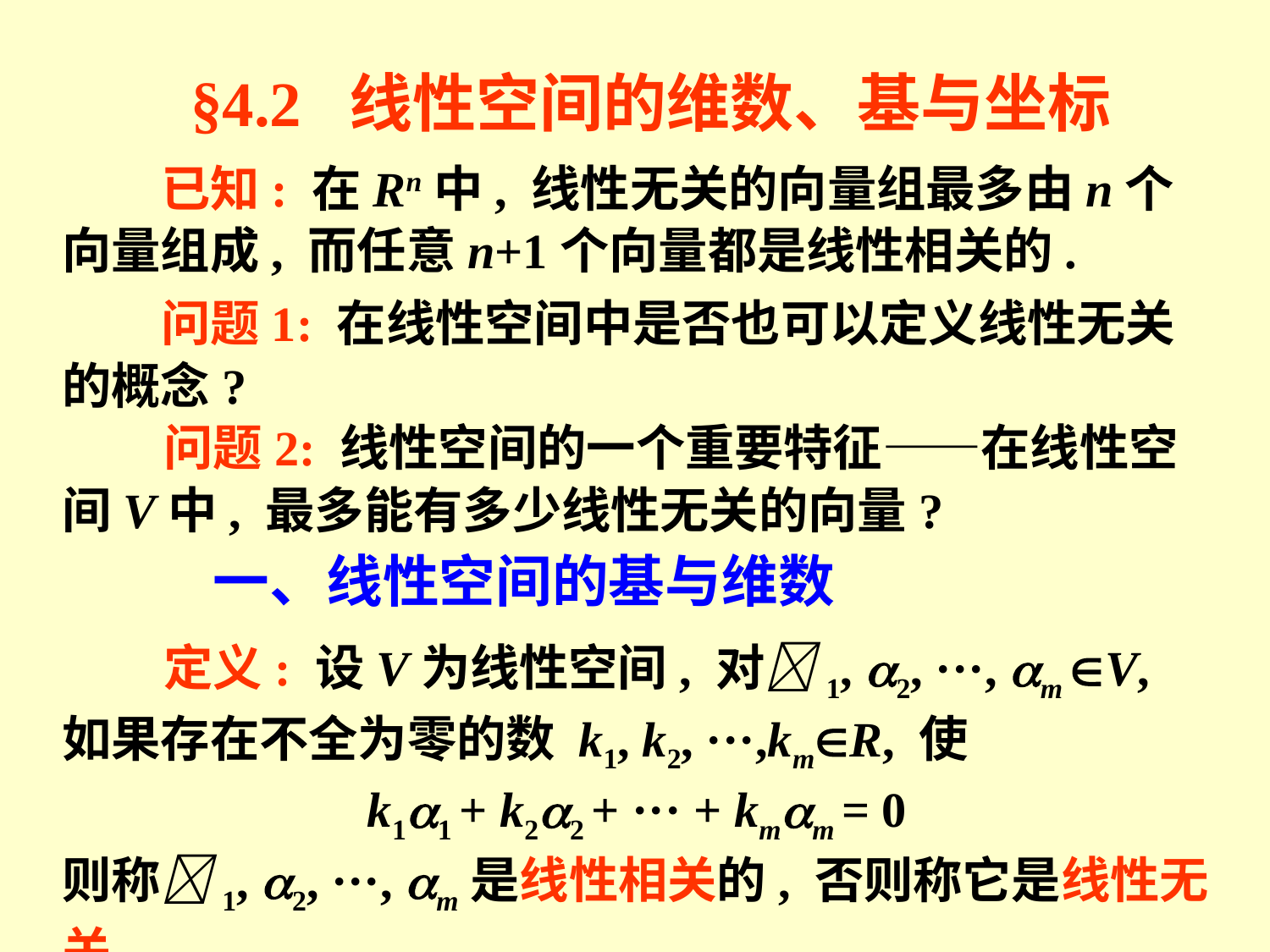

§4.2  线性空间的维数、基与坐标
　　已知: 在Rn中, 线性无关的向量组最多由n个向量组成, 而任意n+1个向量都是线性相关的.
　　问题1: 在线性空间中是否也可以定义线性无关的概念?
        问题2: 线性空间的一个重要特征——在线性空间V中, 最多能有多少线性无关的向量?
一、线性空间的基与维数
        定义: 设V为线性空间, 对α1, α2, ···, αm ∈V, 如果存在不全为零的数 k1, k2, ···,km∈R, 使
k1α1 + k2α2 + ··· + kmαm = 0
则称α1, α2, ···, αm是线性相关的, 否则称它是线性无关.